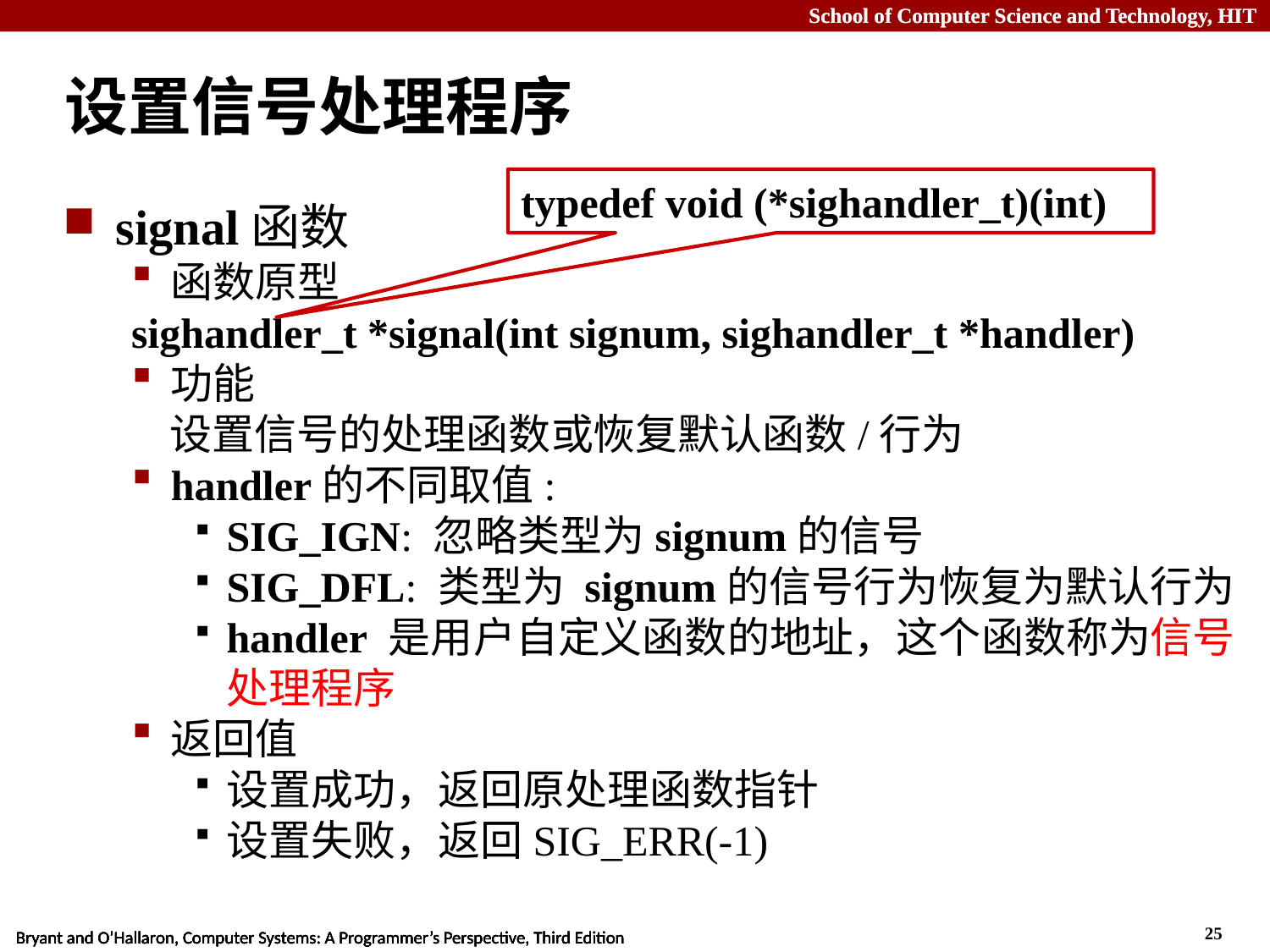

# 设置信号处理程序
typedef void (*sighandler_t)(int)
signal函数
函数原型
sighandler_t *signal(int signum, sighandler_t *handler)
功能
   设置信号的处理函数或恢复默认函数/行为
handler的不同取值:
SIG_IGN: 忽略类型为signum的信号
SIG_DFL: 类型为 signum的信号行为恢复为默认行为
handler 是用户自定义函数的地址，这个函数称为信号处理程序
返回值
设置成功，返回原处理函数指针
设置失败，返回SIG_ERR(-1)